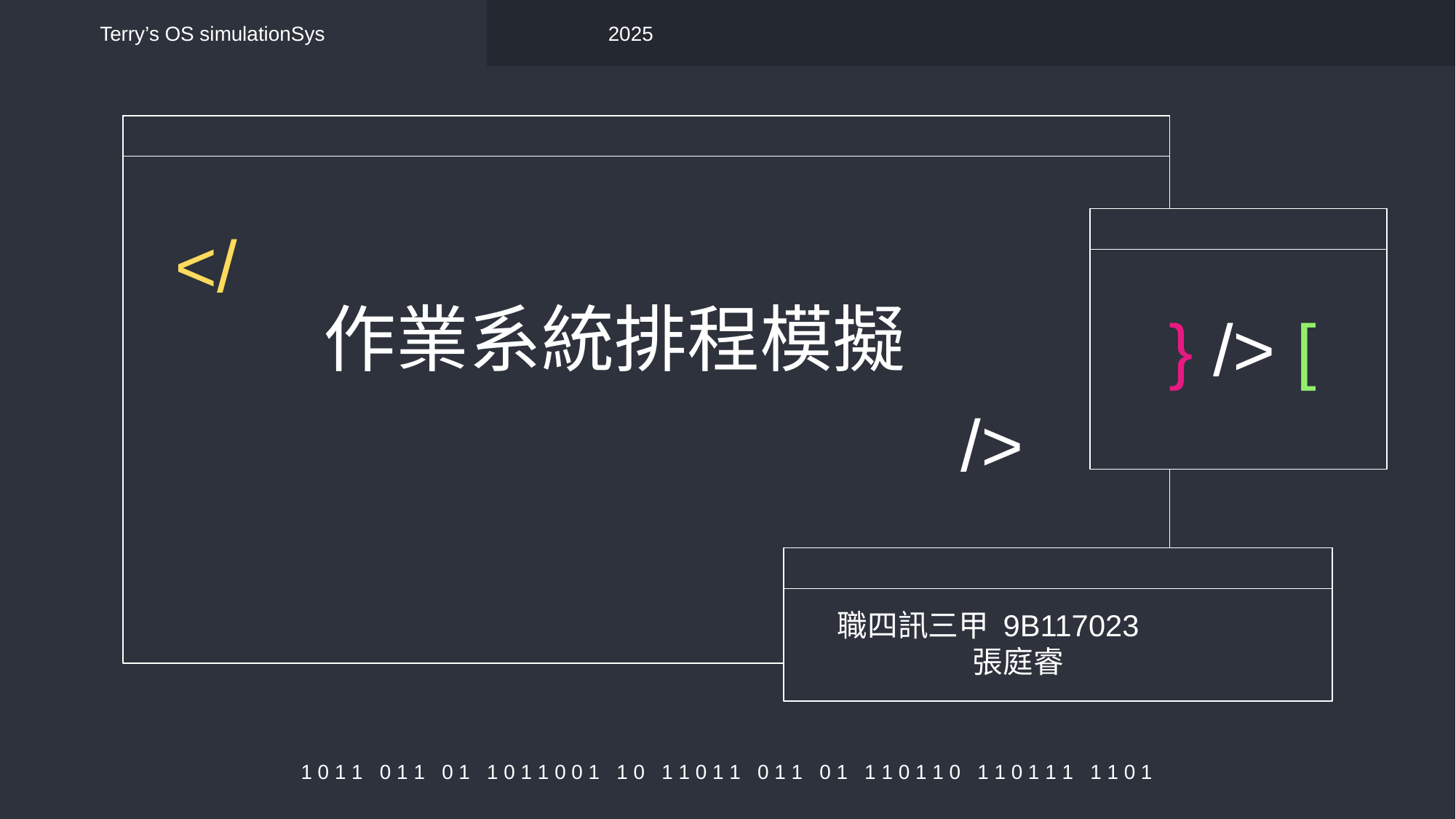

Terry’s OS simulationSys
2025

# 作業系統排程模擬

</
} /> [
/>

職四訊三甲 9B117023
                   張庭睿